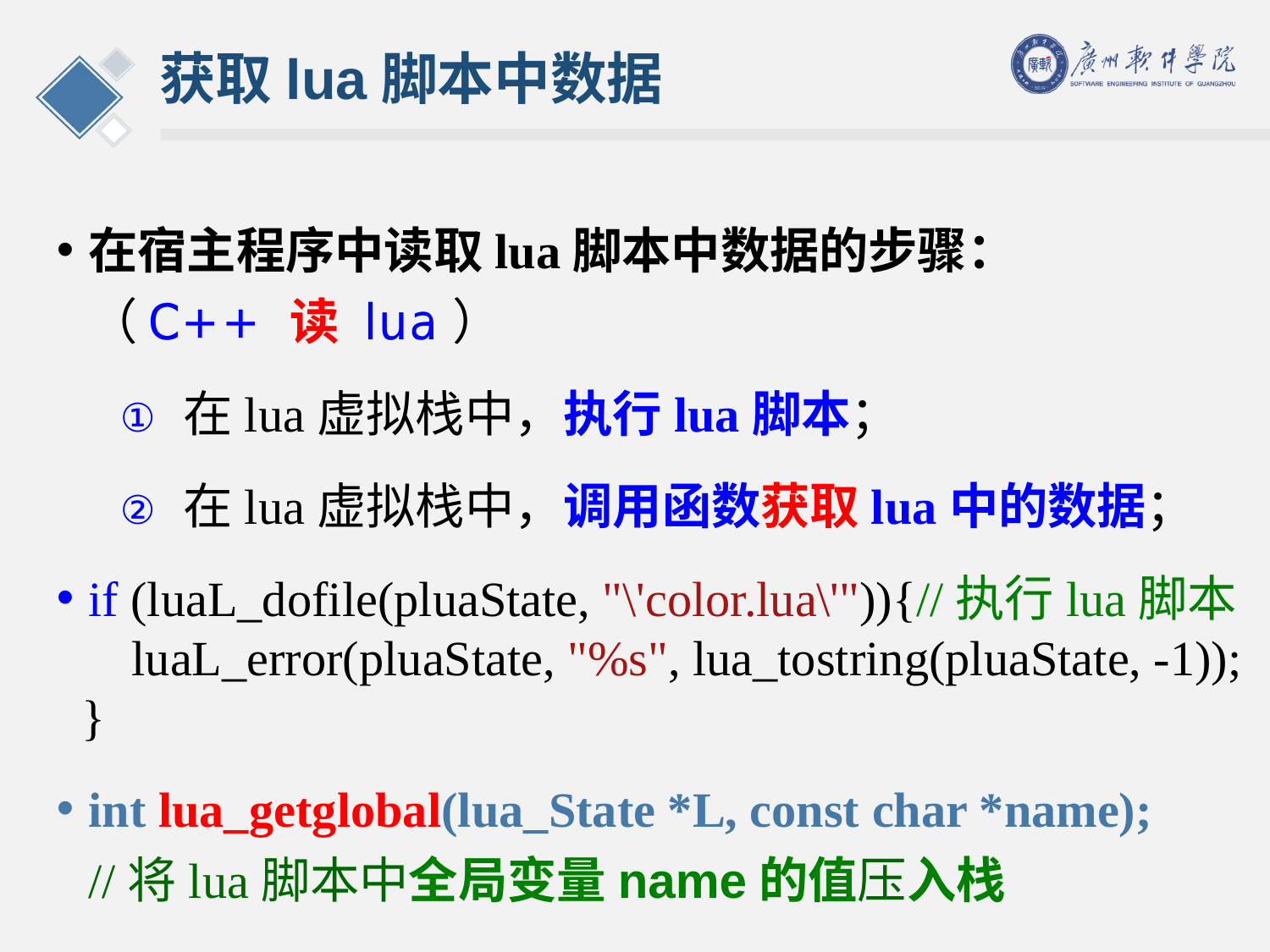

# 获取lua脚本中数据
在宿主程序中读取lua脚本中数据的步骤：
（C++ 读 lua）
在lua虚拟栈中，执行lua脚本；
在lua虚拟栈中，调用函数获取lua中的数据；
if (luaL_dofile(pluaState, "\'color.lua\'")){//执行lua脚本
luaL_error(pluaState, "%s", lua_tostring(pluaState, -1));
}
int lua_getglobal(lua_State *L, const char *name);
//将lua脚本中全局变量name的值压入栈